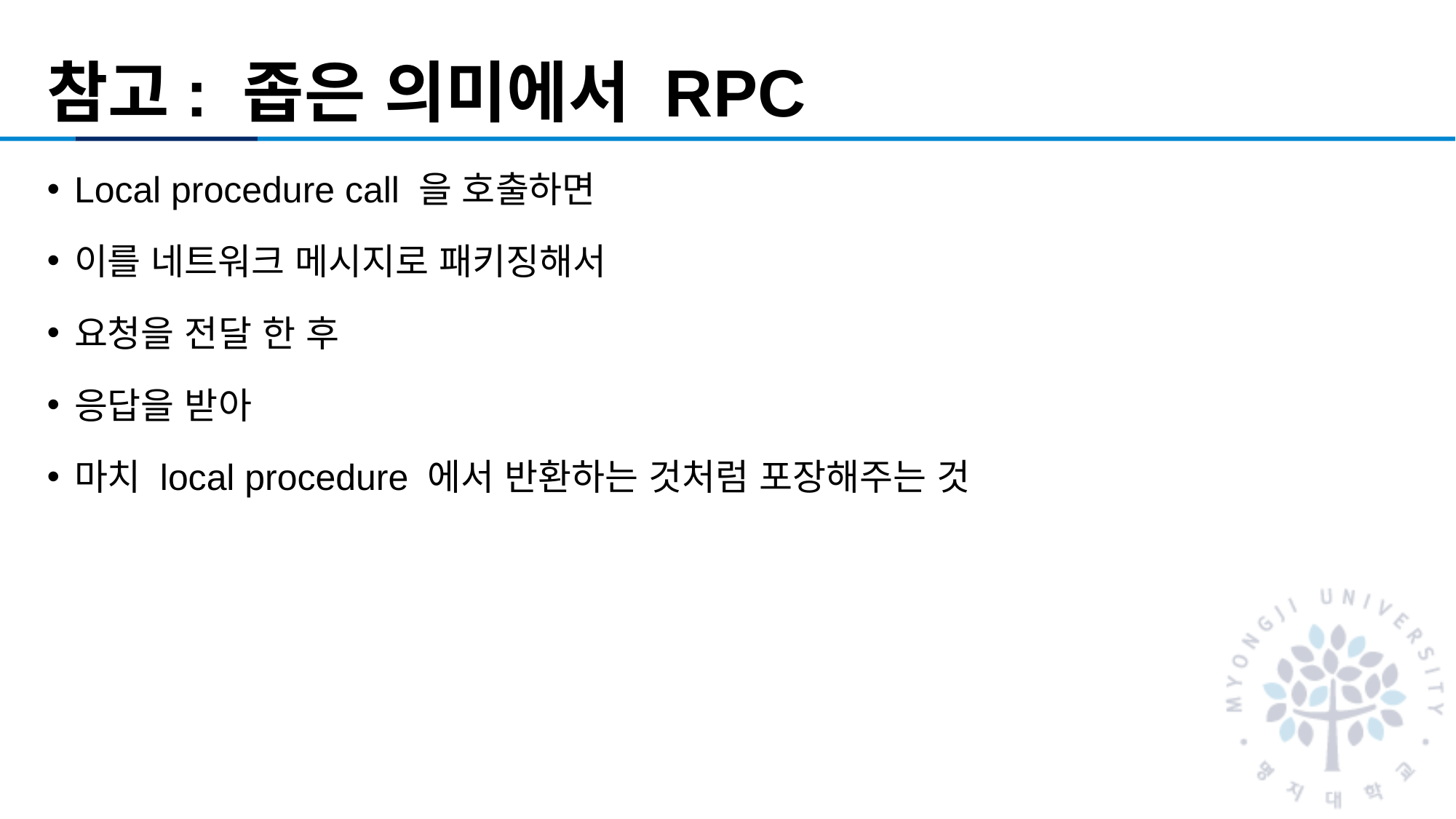

# 참고: 좁은 의미에서 RPC
Local procedure call 을 호출하면
이를 네트워크 메시지로 패키징해서
요청을 전달 한 후
응답을 받아
마치 local procedure 에서 반환하는 것처럼 포장해주는 것